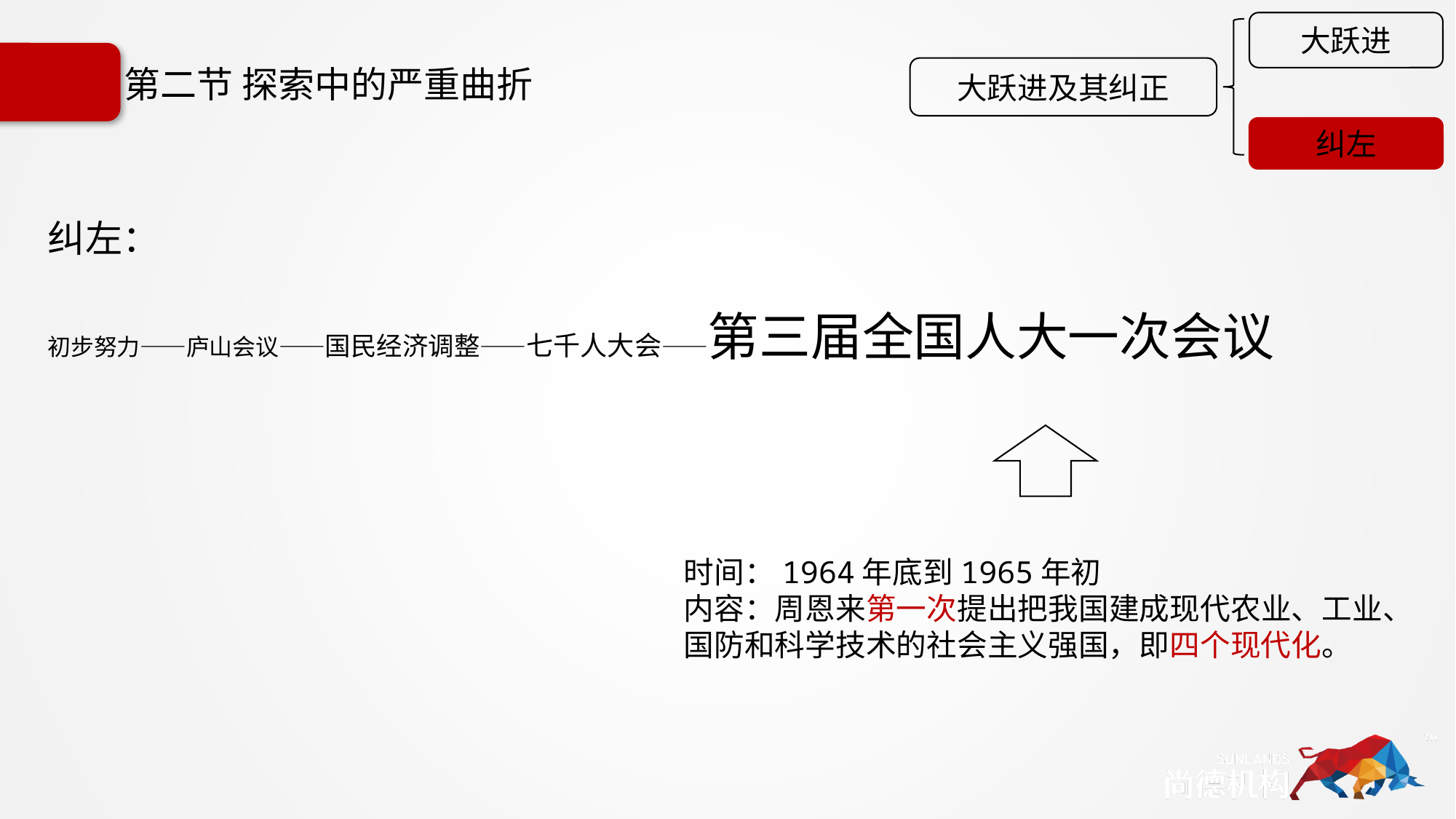

大跃进

大跃进及其纠正
纠左
# 第二节 探索中的严重曲折
纠左：
初步努力——庐山会议——国民经济调整——七千人大会——第三届全国人大一次会议

时间：1964年底到1965年初
内容：周恩来第一次提出把我国建成现代农业、工业、国防和科学技术的社会主义强国，即四个现代化。